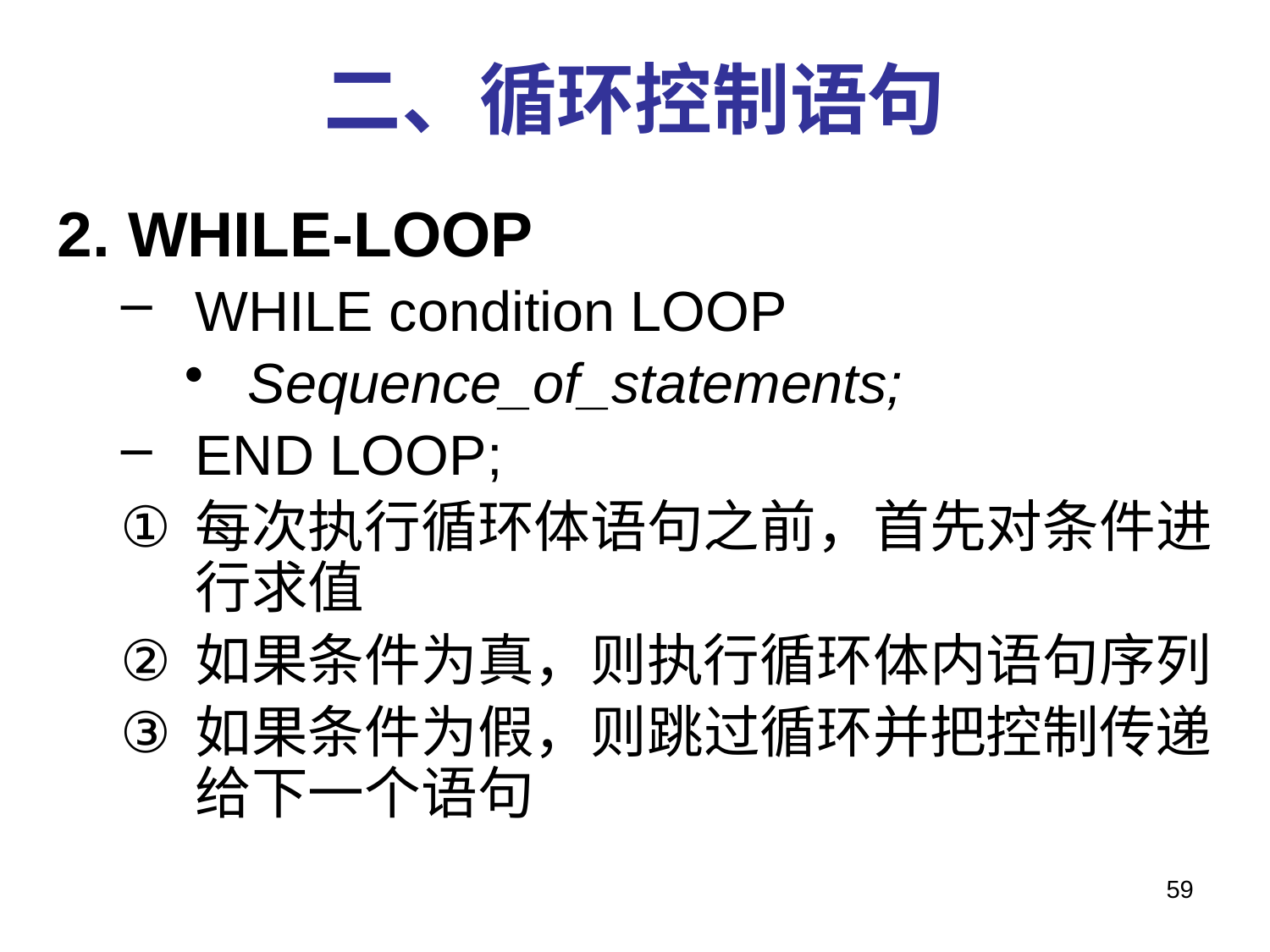

# 二、循环控制语句
2. WHILE-LOOP
WHILE condition LOOP
Sequence_of_statements;
END LOOP;
每次执行循环体语句之前，首先对条件进行求值
如果条件为真，则执行循环体内语句序列
如果条件为假，则跳过循环并把控制传递给下一个语句

59